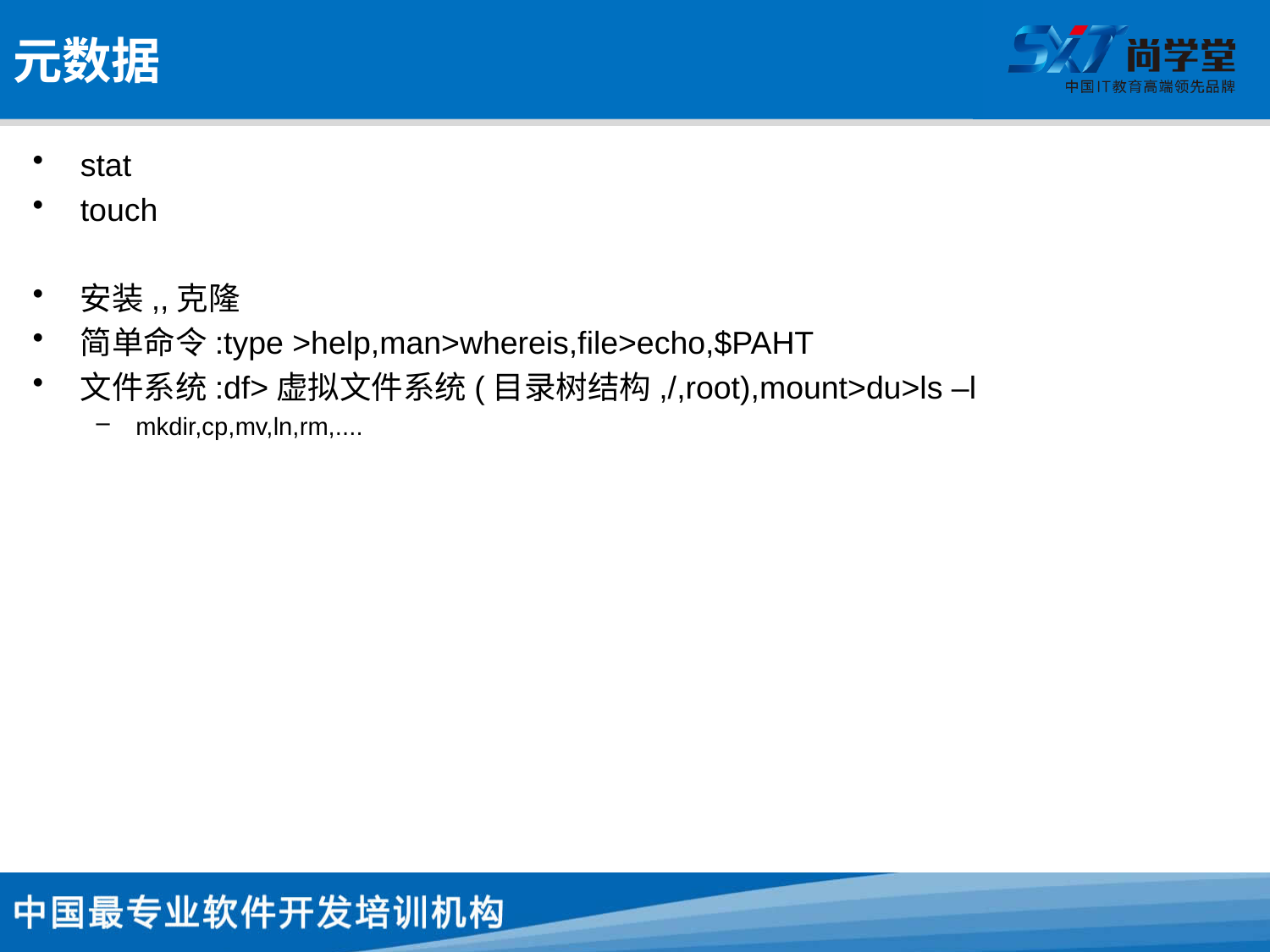

# 元数据
stat
touch

安装,,克隆
简单命令:type >help,man>whereis,file>echo,$PAHT
文件系统:df>虚拟文件系统(目录树结构,/,root),mount>du>ls –l
mkdir,cp,mv,ln,rm,....